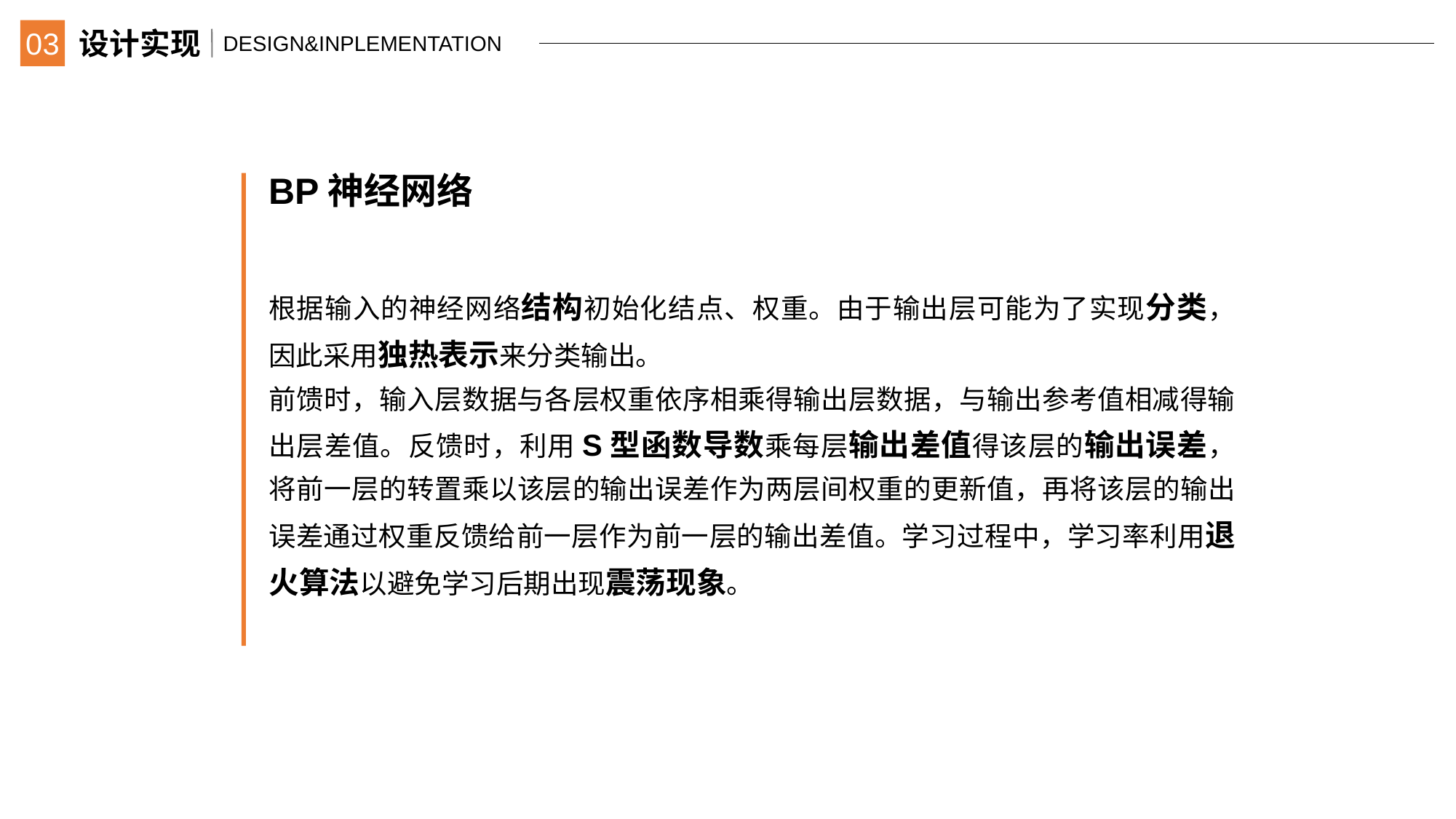

03
设计实现

DESIGN&INPLEMENTATION
BP神经网络

根据输入的神经网络结构初始化结点、权重。由于输出层可能为了实现分类，因此采用独热表示来分类输出。
前馈时，输入层数据与各层权重依序相乘得输出层数据，与输出参考值相减得输出层差值。反馈时，利用S型函数导数乘每层输出差值得该层的输出误差，将前一层的转置乘以该层的输出误差作为两层间权重的更新值，再将该层的输出误差通过权重反馈给前一层作为前一层的输出差值。学习过程中，学习率利用退火算法以避免学习后期出现震荡现象。